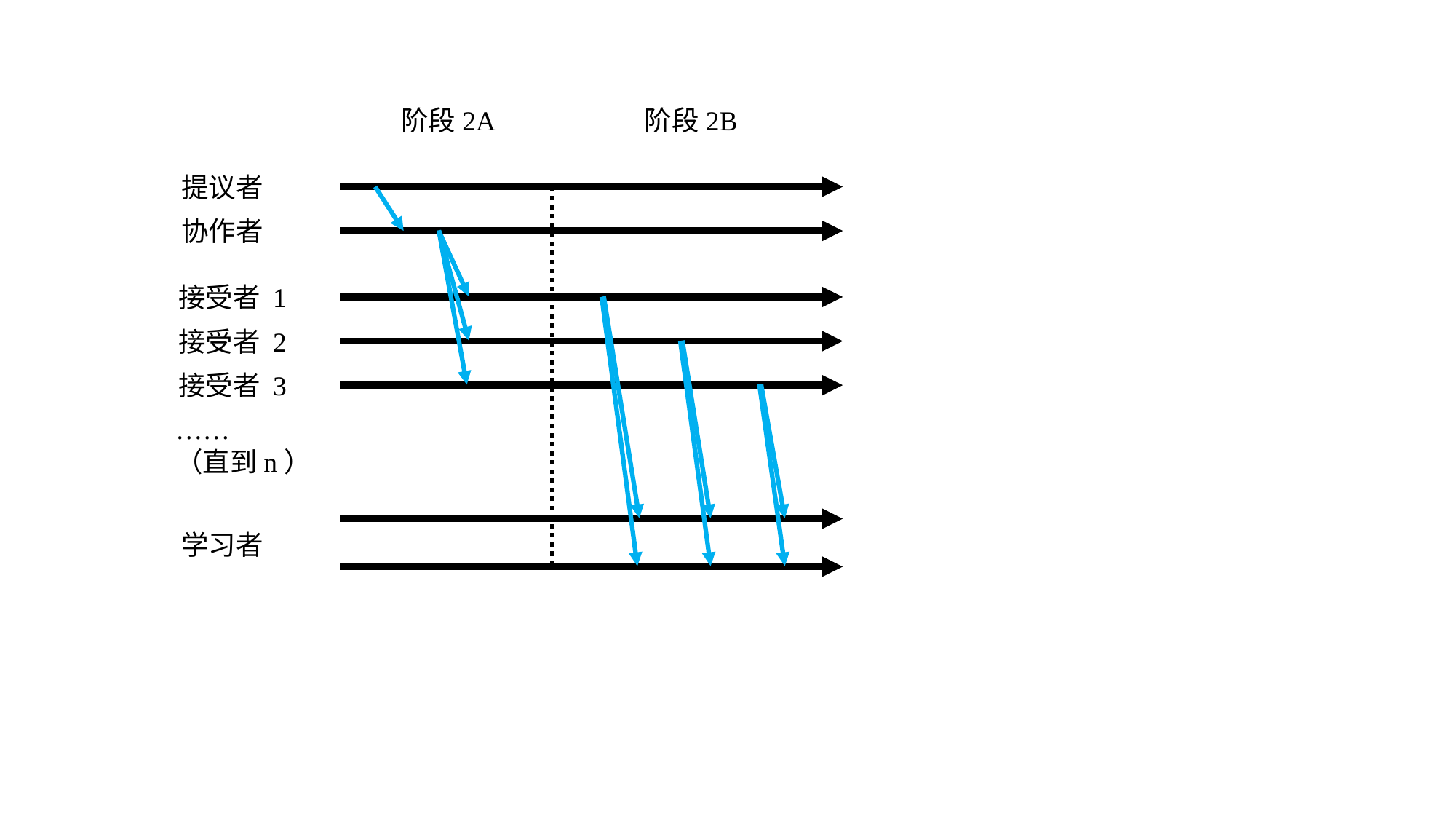

阶段2A
阶段2B
提议者
协作者
接受者 1
接受者 2
接受者 3
……
（直到n）
学习者